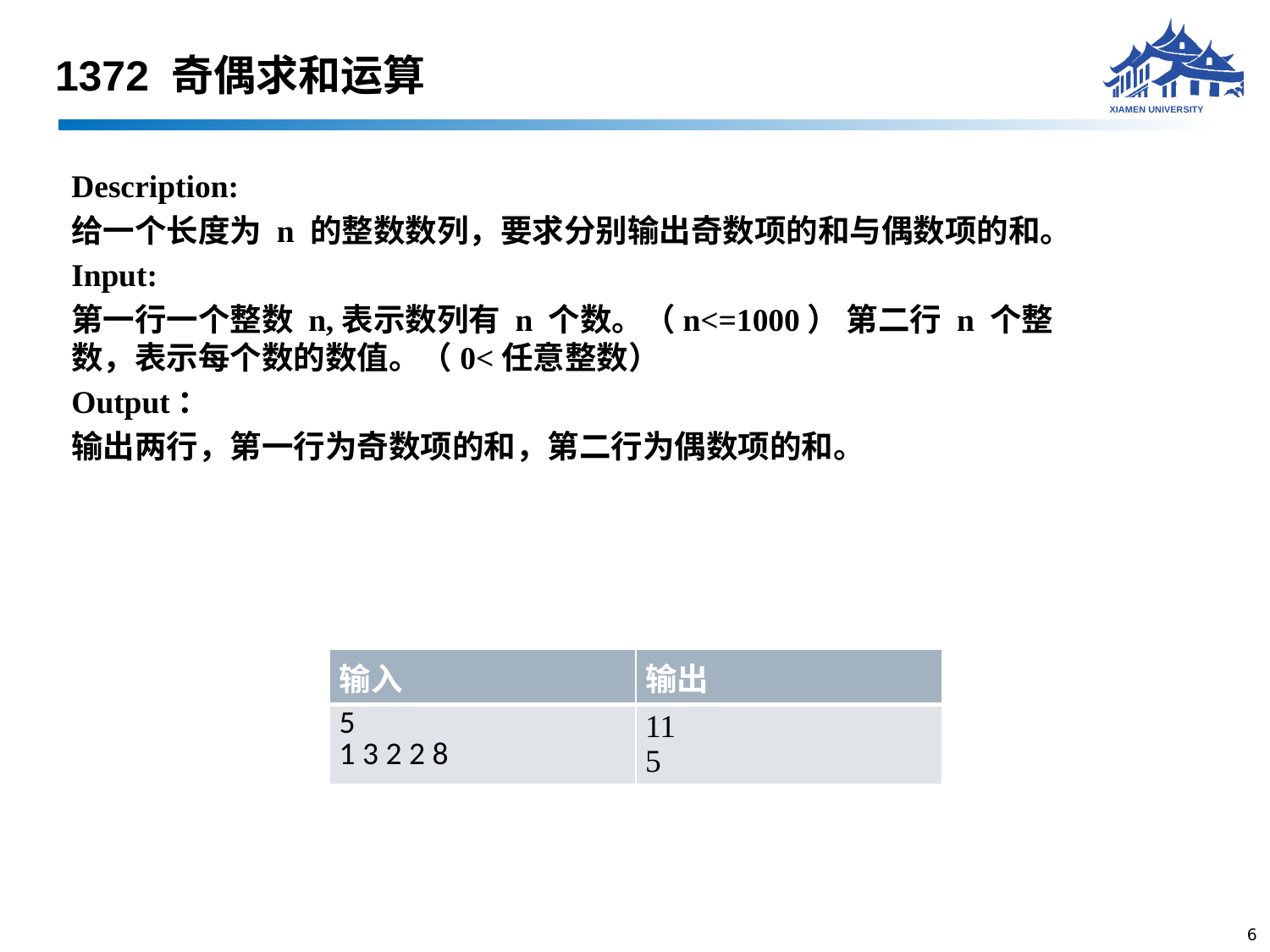

# 1372 奇偶求和运算
Description:
给一个长度为 n 的整数数列，要求分别输出奇数项的和与偶数项的和。
Input:
第一行一个整数 n,表示数列有 n 个数。（n<=1000） 第二行 n 个整数，表示每个数的数值。（0<任意整数）
Output：
输出两行，第一行为奇数项的和，第二行为偶数项的和。
| 输入 | 输出 |
| --- | --- |
| 5 1 3 2 2 8 | 11 5 |
6